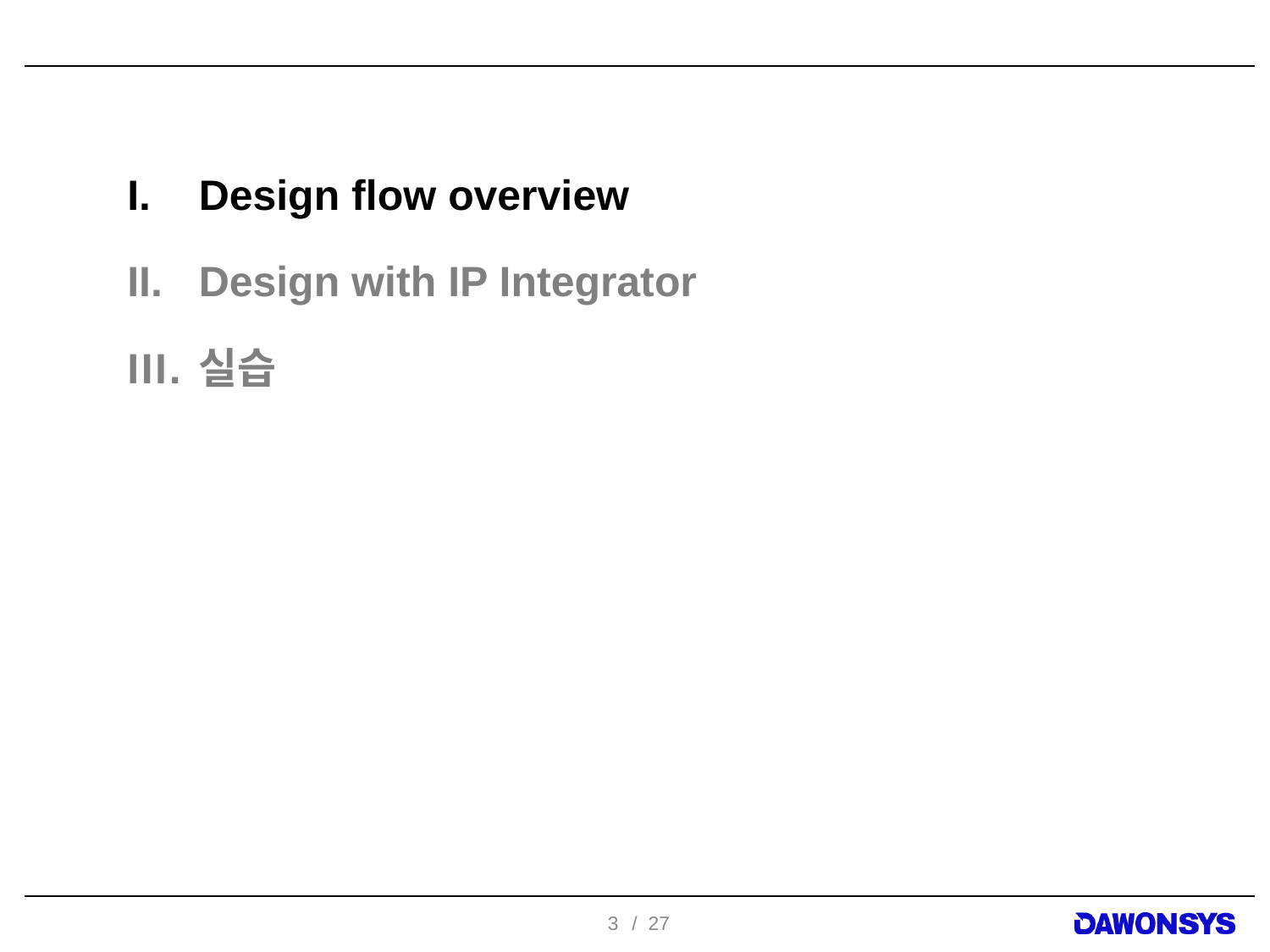

Design flow overview
Design with IP Integrator
실습
3
/  27